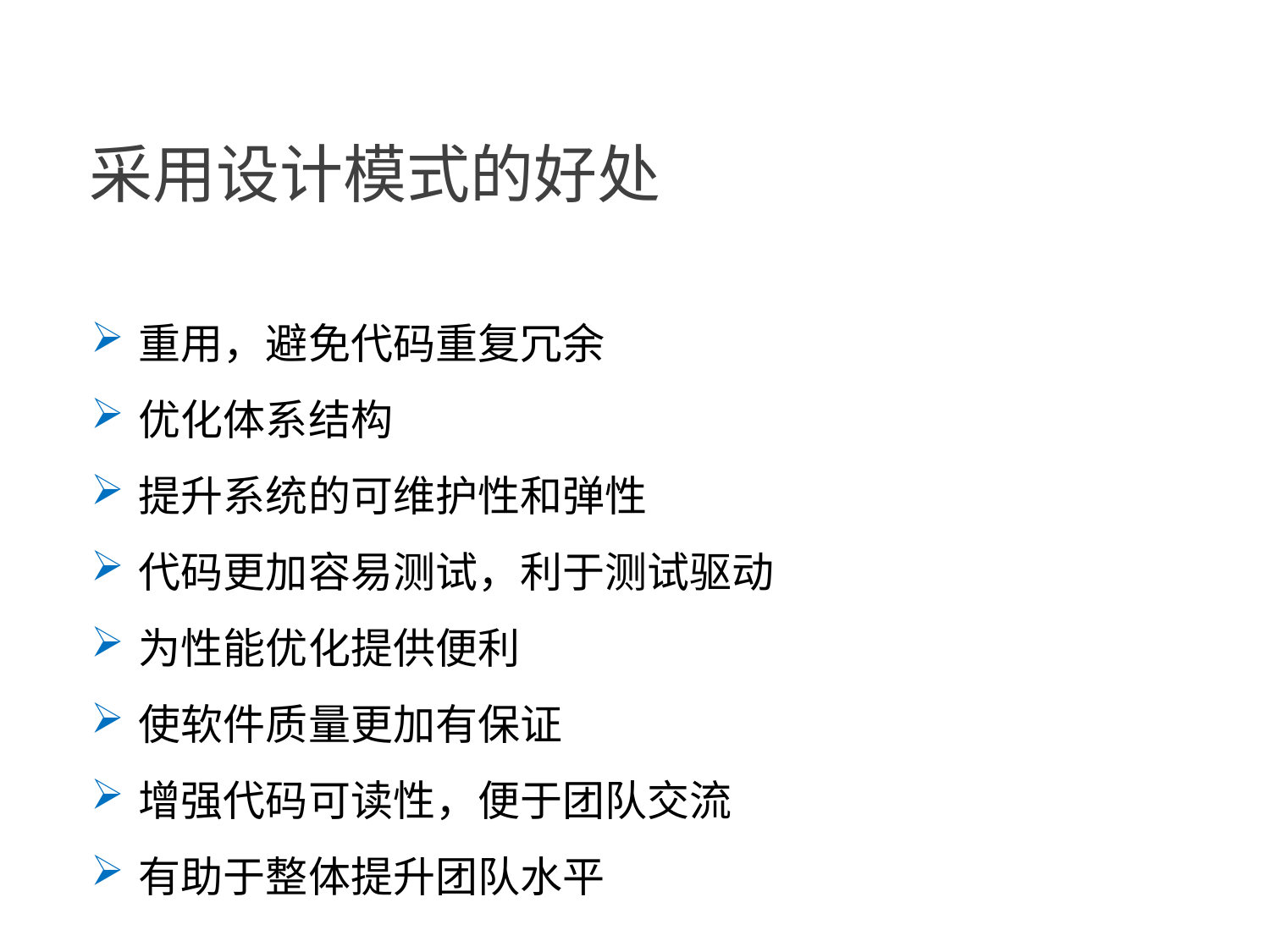

采用设计模式的好处
重用，避免代码重复冗余
优化体系结构
提升系统的可维护性和弹性
代码更加容易测试，利于测试驱动
为性能优化提供便利
使软件质量更加有保证
增强代码可读性，便于团队交流
有助于整体提升团队水平